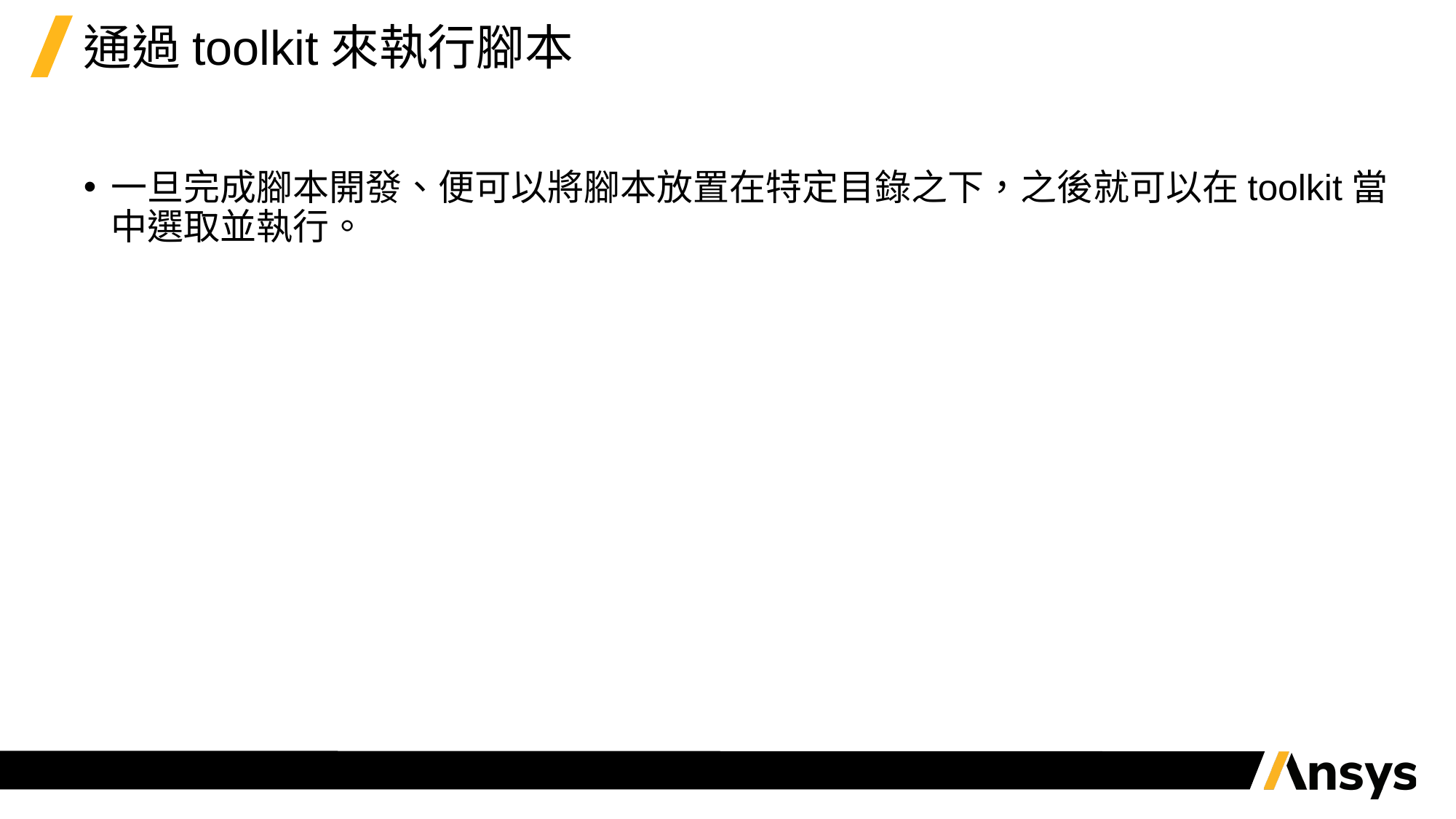

# 通過toolkit來執行腳本
一旦完成腳本開發、便可以將腳本放置在特定目錄之下，之後就可以在toolkit當中選取並執行。